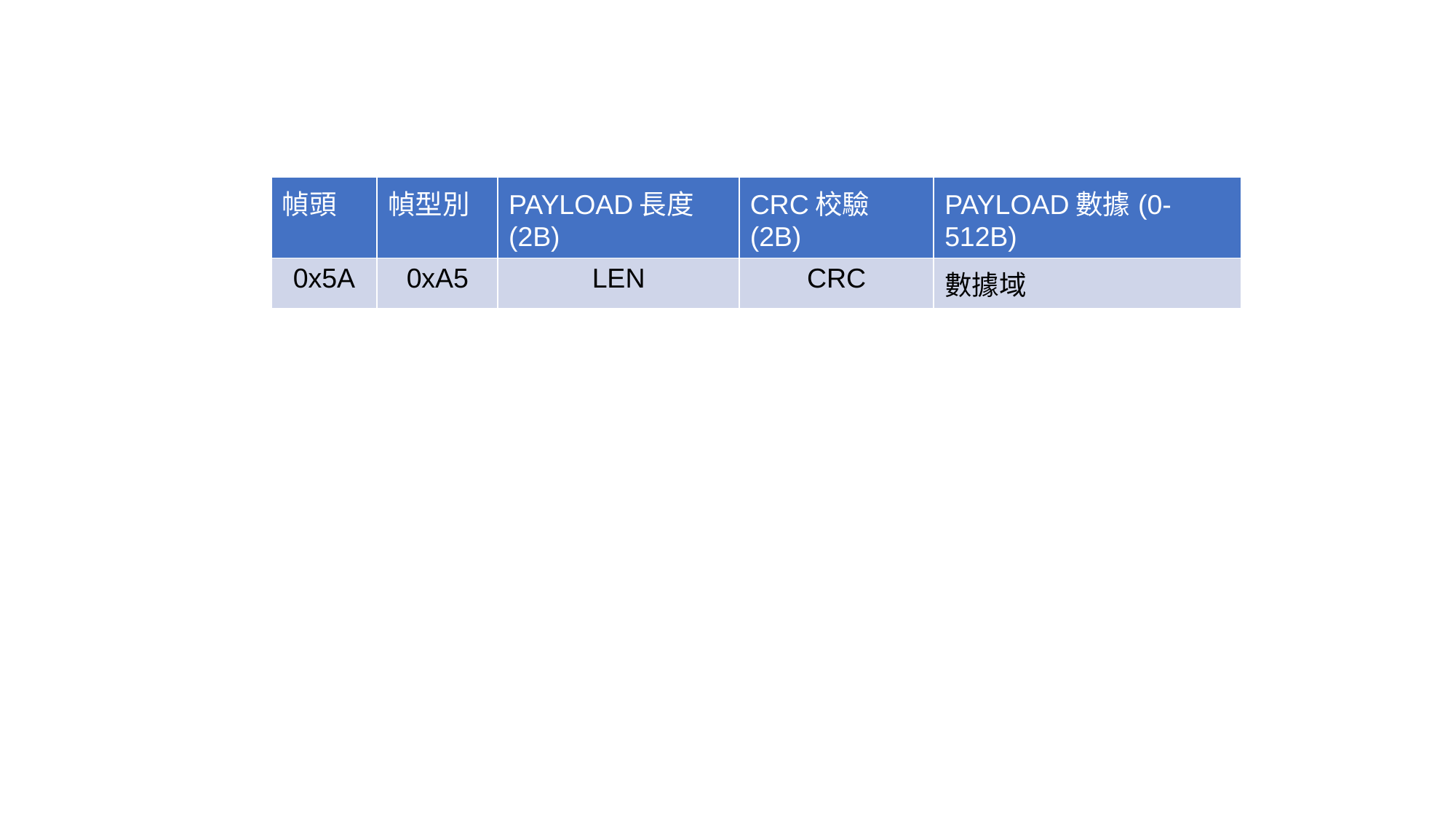

| 幀頭 | 幀型別 | PAYLOAD長度(2B) | CRC校驗(2B) | PAYLOAD數據(0-512B) |
| --- | --- | --- | --- | --- |
| 0x5A | 0xA5 | LEN | CRC | 數據域 |